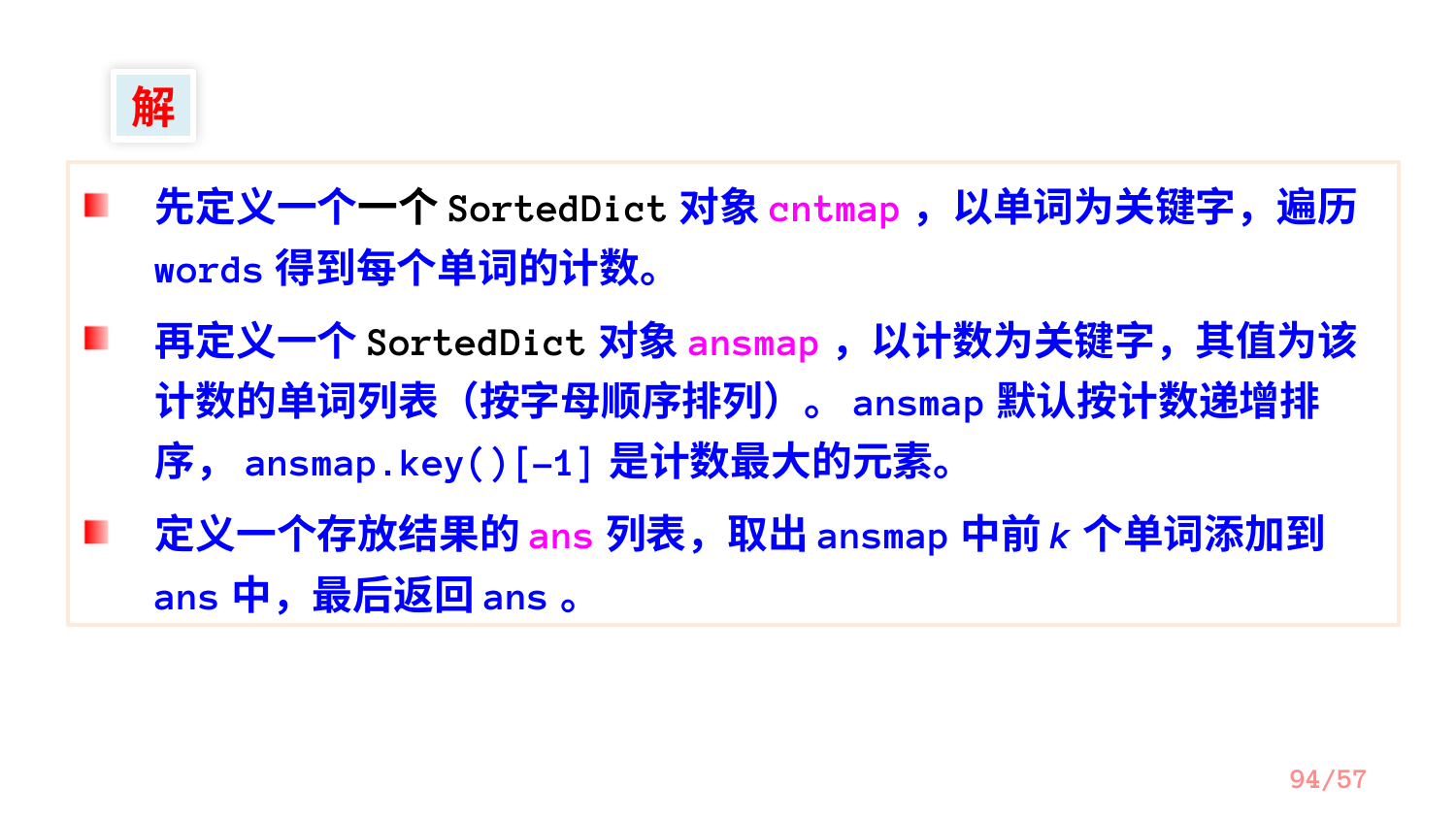

解
先定义一个一个SortedDict对象cntmap，以单词为关键字，遍历words得到每个单词的计数。
再定义一个SortedDict对象ansmap，以计数为关键字，其值为该计数的单词列表（按字母顺序排列）。ansmap默认按计数递增排序，ansmap.key()[-1]是计数最大的元素。
定义一个存放结果的ans列表，取出ansmap中前k个单词添加到ans中，最后返回ans。
94/57